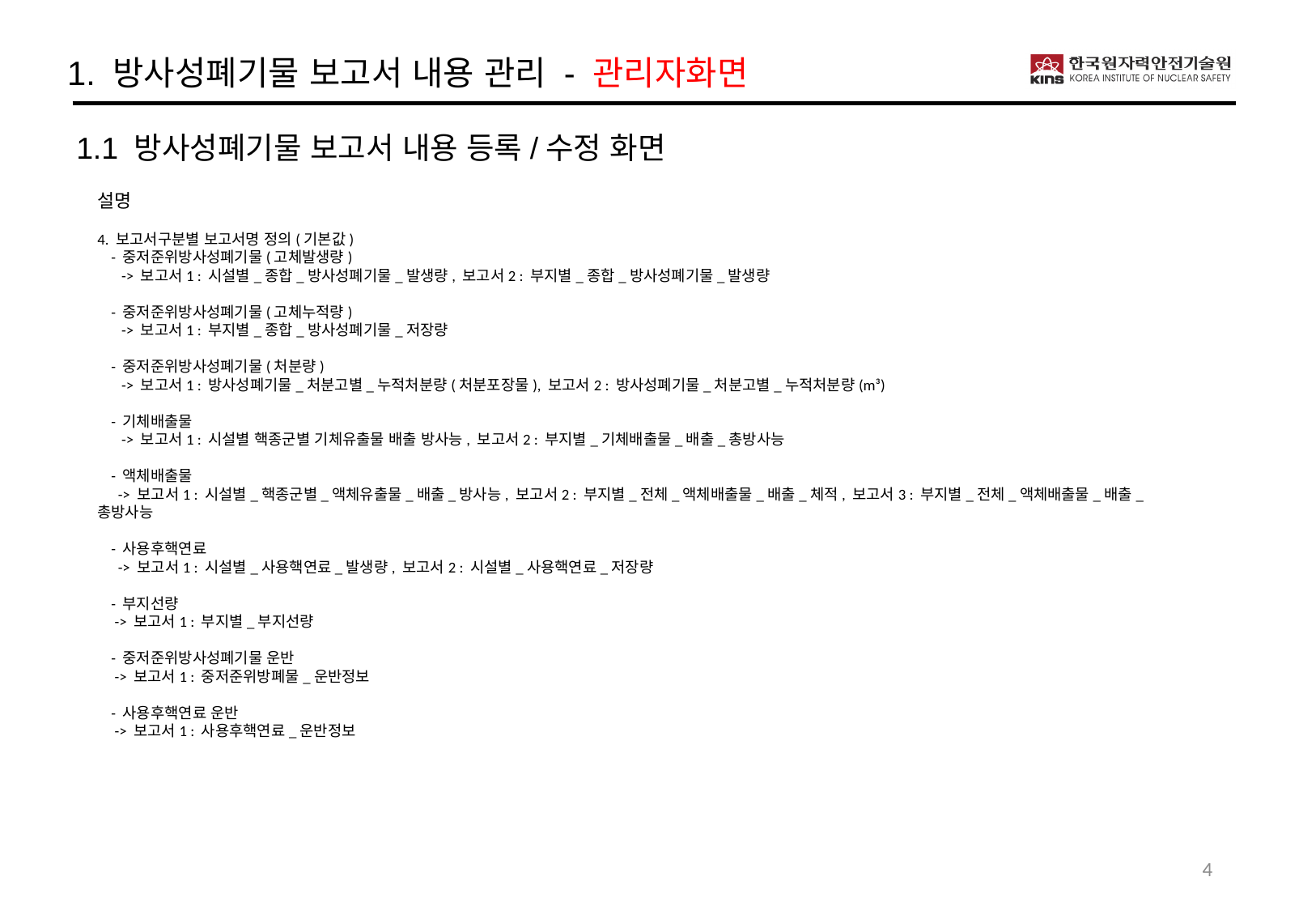

1. 방사성폐기물 보고서 내용 관리 - 관리자화면
1.1 방사성폐기물 보고서 내용 등록/수정 화면
설명

4. 보고서구분별 보고서명 정의(기본값)
    - 중저준위방사성폐기물(고체발생량)
       -> 보고서1 : 시설별_종합_방사성폐기물_발생량, 보고서2 : 부지별_종합_방사성폐기물_발생량

    - 중저준위방사성폐기물(고체누적량)
       -> 보고서1 : 부지별_종합_방사성폐기물_저장량

    - 중저준위방사성폐기물(처분량)
       -> 보고서1 : 방사성폐기물_처분고별_누적처분량(처분포장물), 보고서2 : 방사성폐기물_처분고별_누적처분량(m³)

    - 기체배출물
       -> 보고서1 : 시설별 핵종군별 기체유출물 배출 방사능, 보고서2 : 부지별_기체배출물_배출_총방사능

    - 액체배출물
      -> 보고서1 : 시설별_핵종군별_액체유출물_배출_방사능, 보고서2 : 부지별_전체_액체배출물_배출_체적, 보고서3 : 부지별_전체_액체배출물_배출_총방사능

    - 사용후핵연료
      -> 보고서1 : 시설별_사용핵연료_발생량, 보고서2 : 시설별_사용핵연료_저장량

    - 부지선량
     -> 보고서1 : 부지별_부지선량

    - 중저준위방사성폐기물 운반
     -> 보고서1 : 중저준위방폐물_운반정보

    - 사용후핵연료 운반
     -> 보고서1 : 사용후핵연료_운반정보
4